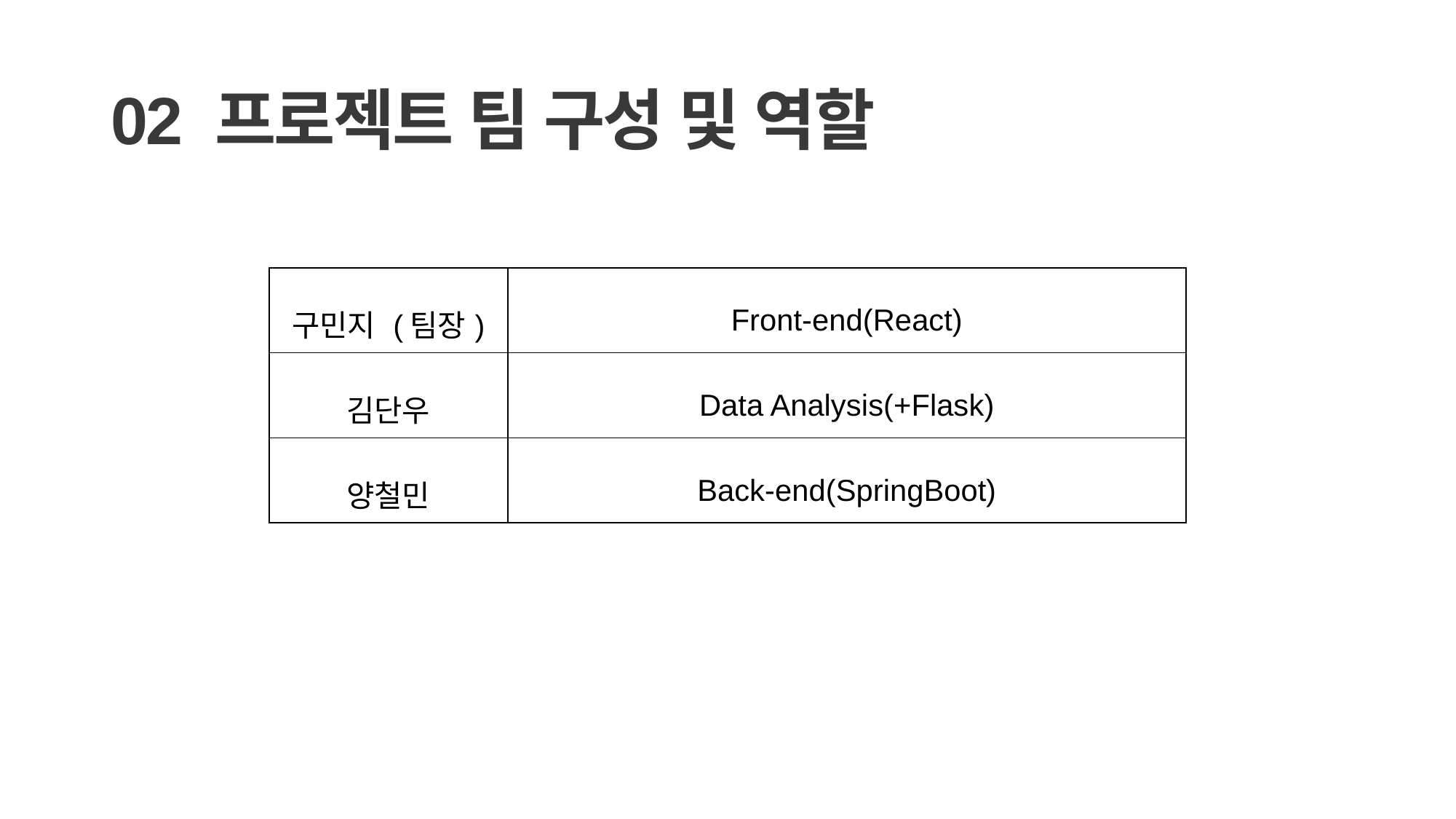

# 02 프로젝트 팀 구성 및 역할
| 구민지 (팀장) | Front-end(React) |
| --- | --- |
| 김단우 | Data Analysis(+Flask) |
| 양철민 | Back-end(SpringBoot) |